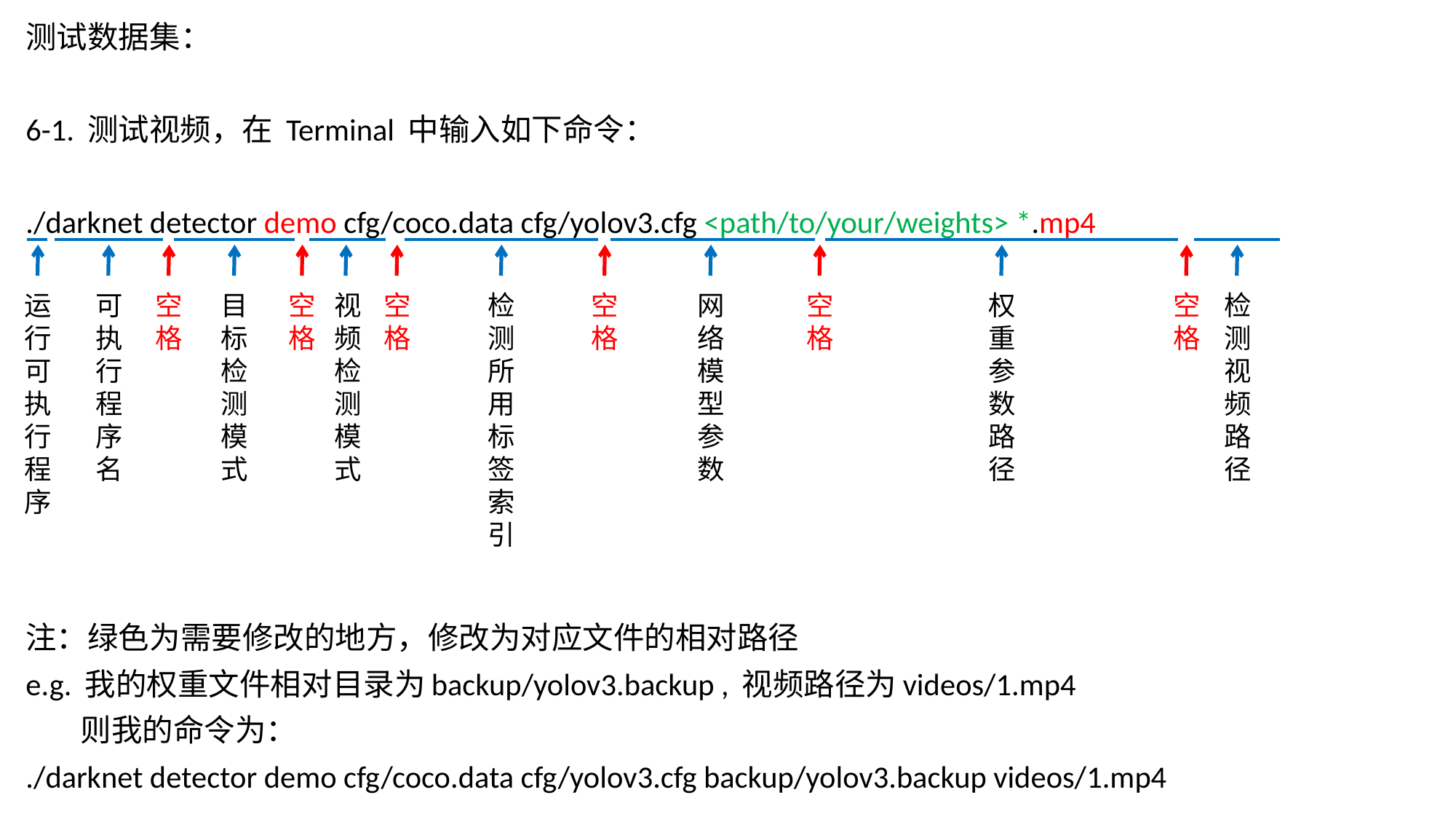

测试数据集：

6-1. 测试视频，在 Terminal 中输入如下命令：

./darknet detector demo cfg/coco.data cfg/yolov3.cfg <path/to/your/weights> *.mp4

注：绿色为需要修改的地方，修改为对应文件的相对路径
e.g. 我的权重文件相对目录为backup/yolov3.backup , 视频路径为videos/1.mp4
       则我的命令为：
./darknet detector demo cfg/coco.data cfg/yolov3.cfg backup/yolov3.backup videos/1.mp4

运行可执行程序
可执行程序名
空格
目标检测模式
空格
视频检测模式
空格
检测所用标签索引
空格
网络模型参数
空格
权重参数路径
空格
检测视频路径